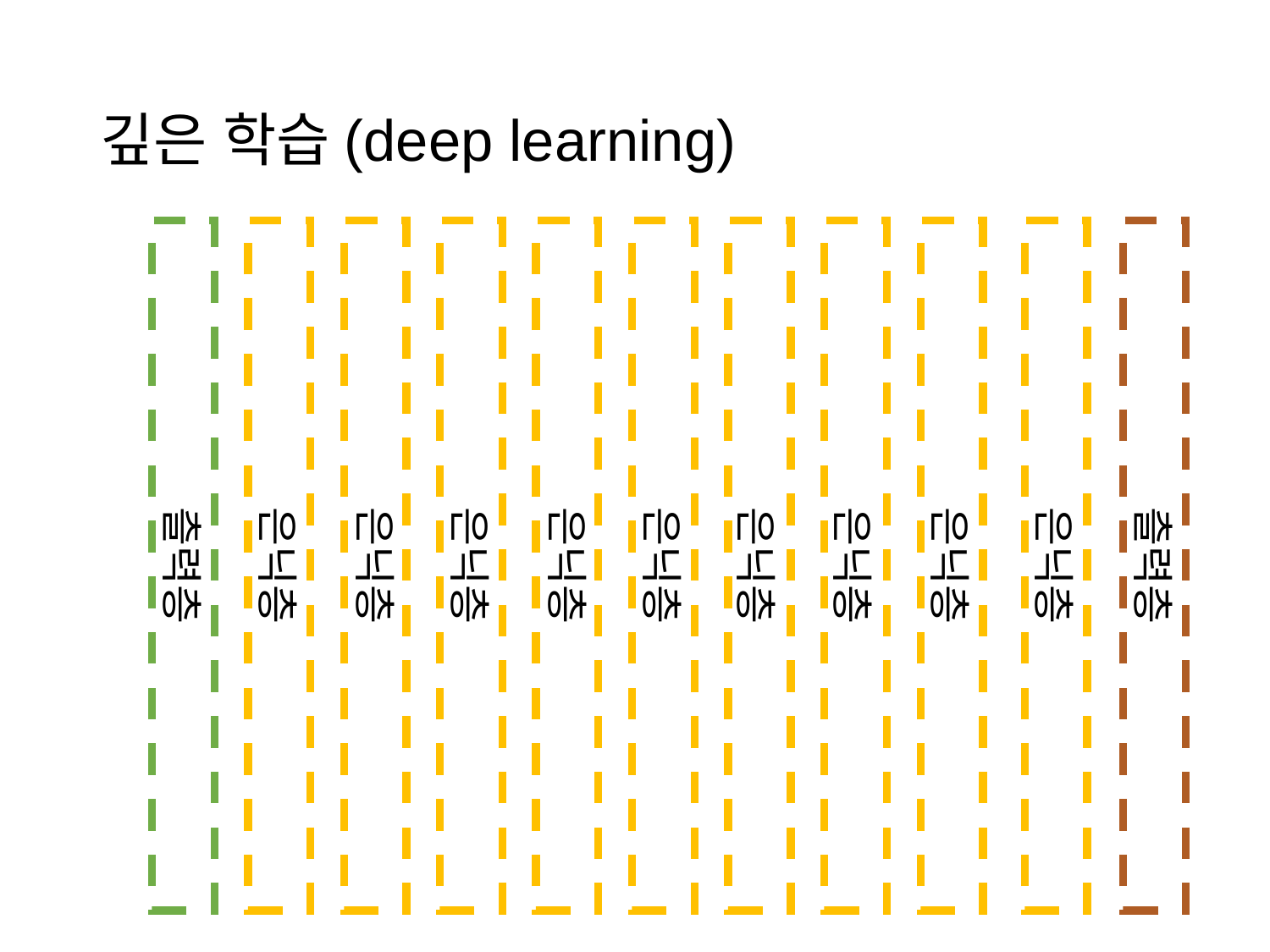

# 깊은 학습(deep learning)

츨력층
은닉층
츨력층
은닉층
은닉층
은닉층
은닉층
은닉층
은닉층
은닉층
은닉층